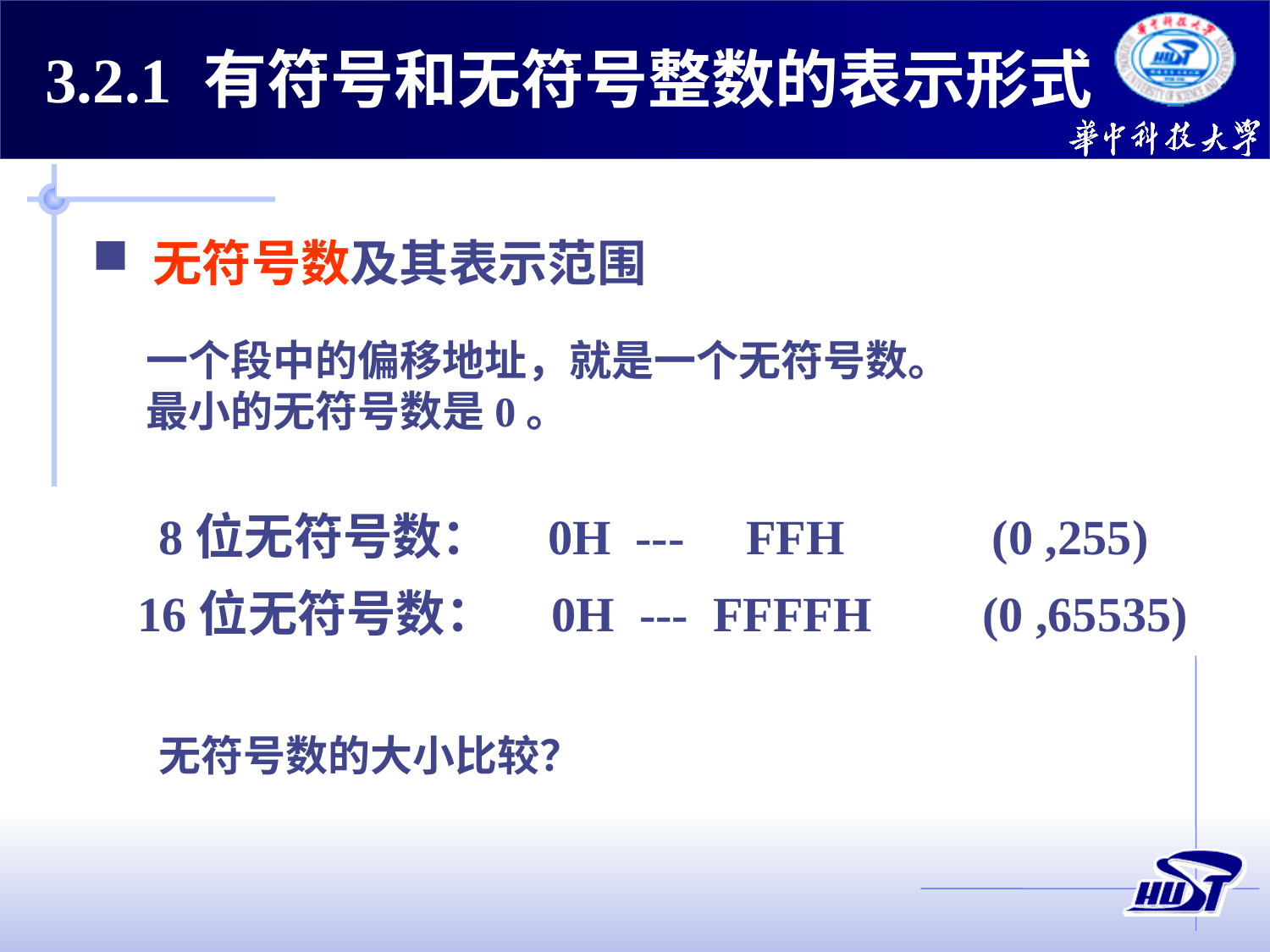

3.2.1 有符号和无符号整数的表示形式
 无符号数及其表示范围
一个段中的偏移地址，就是一个无符号数。
最小的无符号数是0。
  8位无符号数：    0H  ---     FFH            (0 ,255)
16位无符号数：    0H  ---  FFFFH         (0 ,65535)
无符号数的大小比较？